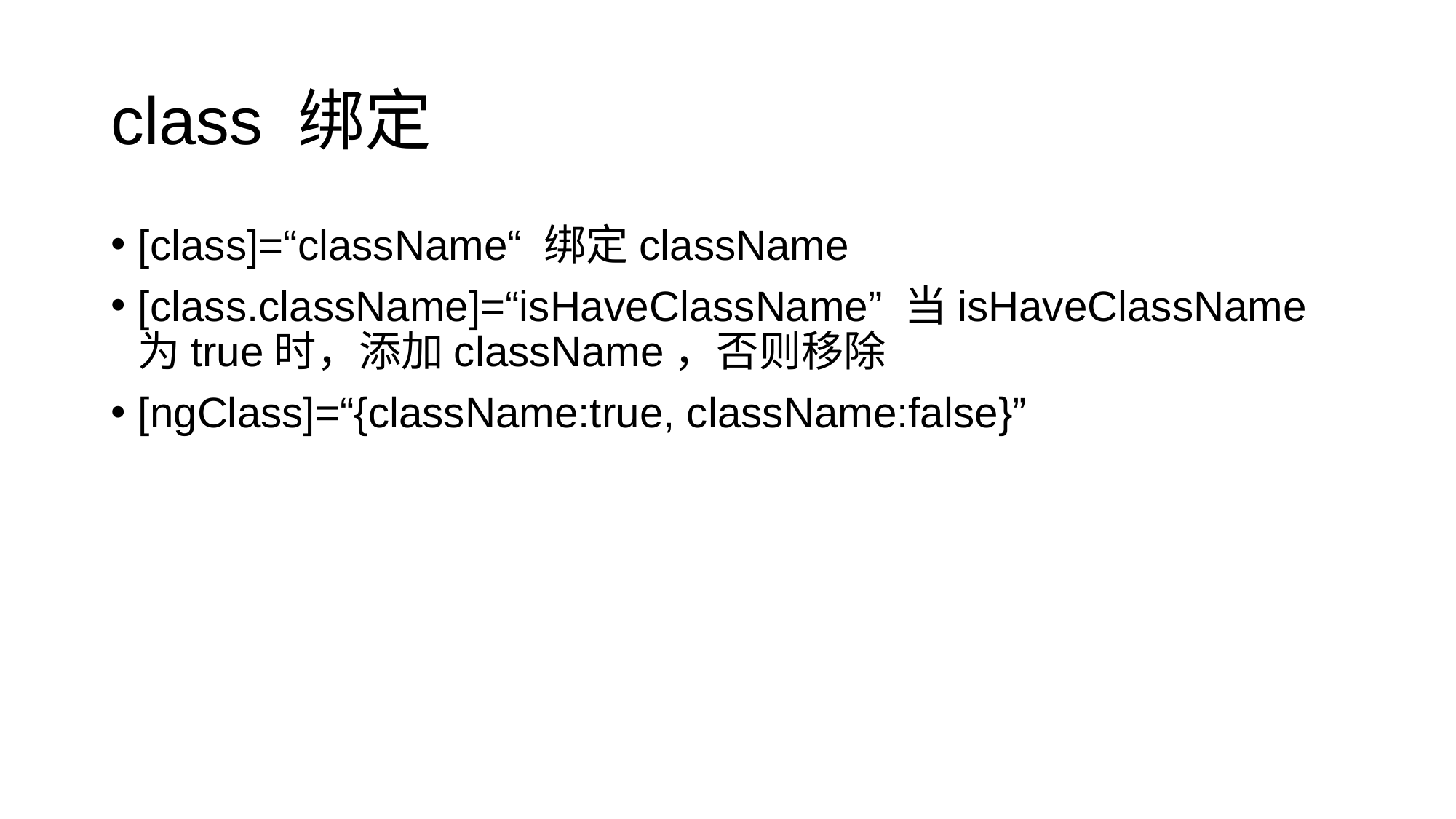

# class 绑定
[class]=“className“ 绑定className
[class.className]=“isHaveClassName” 当isHaveClassName为true时，添加className，否则移除
[ngClass]=“{className:true, className:false}”